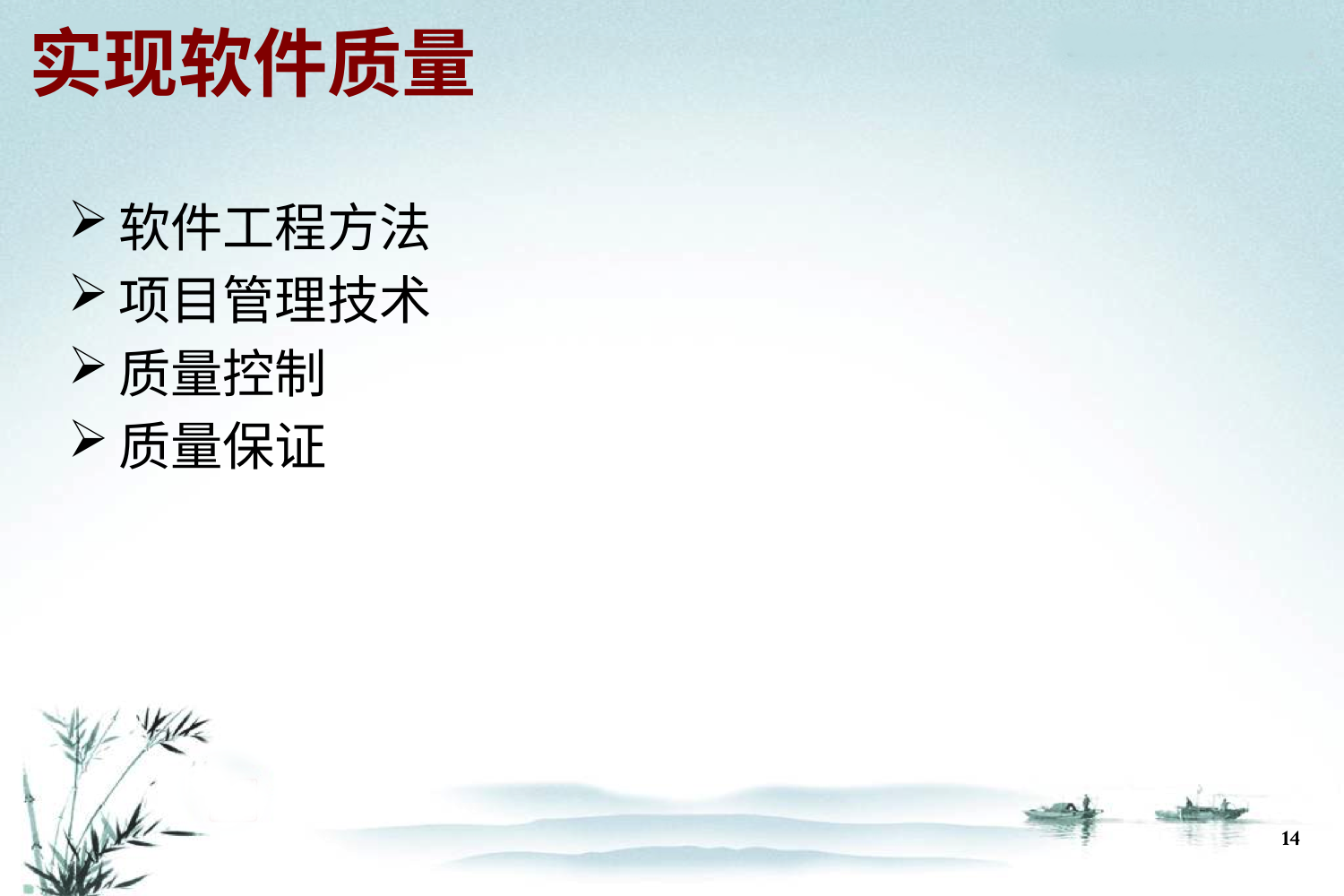

# 实现软件质量
软件工程方法
项目管理技术
质量控制
质量保证

14